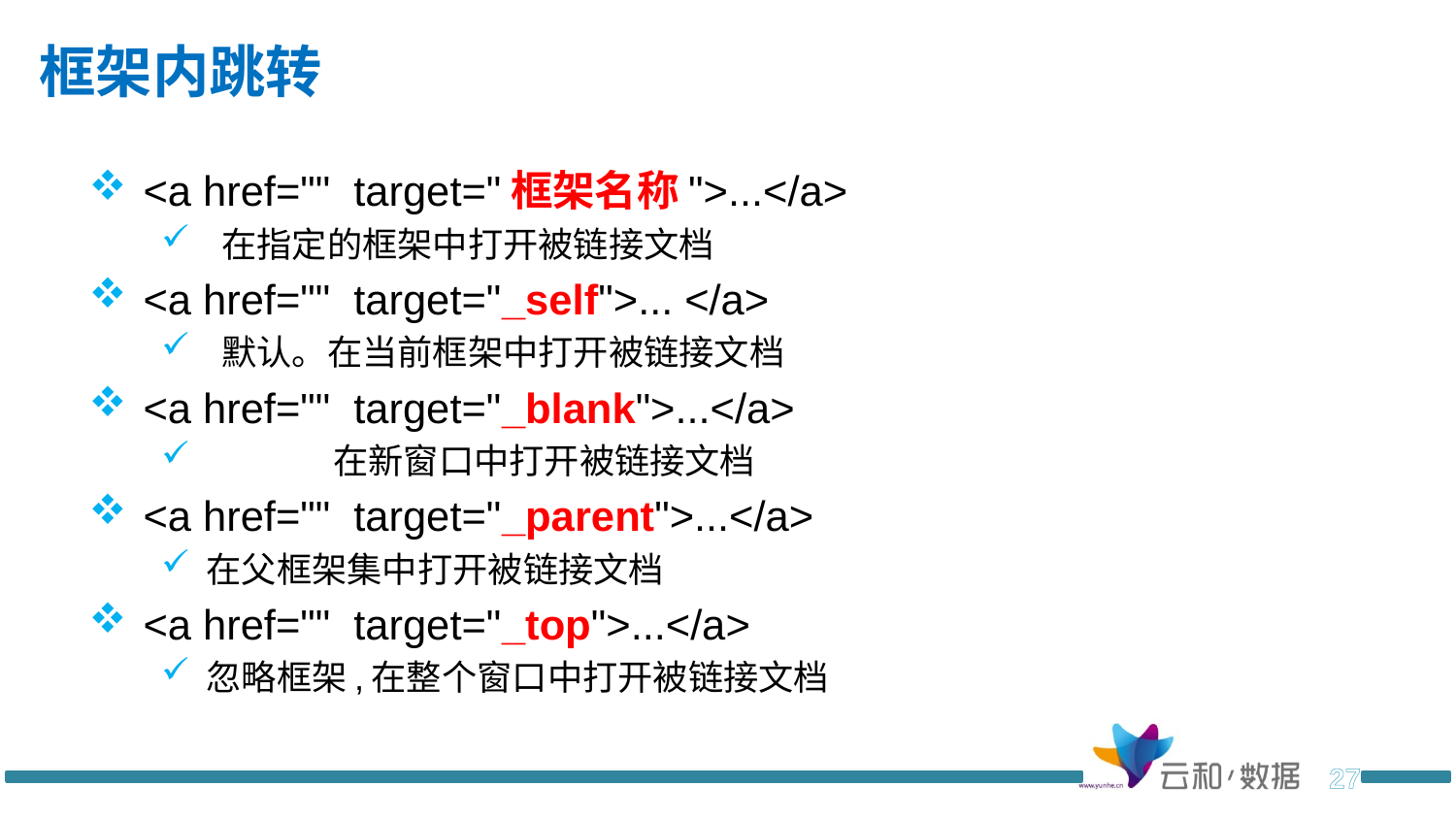

# 框架内跳转
<a href=""  target="框架名称">...</a>
 在指定的框架中打开被链接文档
<a href=""  target="_self">... </a>
 默认。在当前框架中打开被链接文档
<a href=""  target="_blank">...</a>
	在新窗口中打开被链接文档
<a href=""  target="_parent">...</a>
在父框架集中打开被链接文档
<a href=""  target="_top">...</a>
忽略框架,在整个窗口中打开被链接文档

27